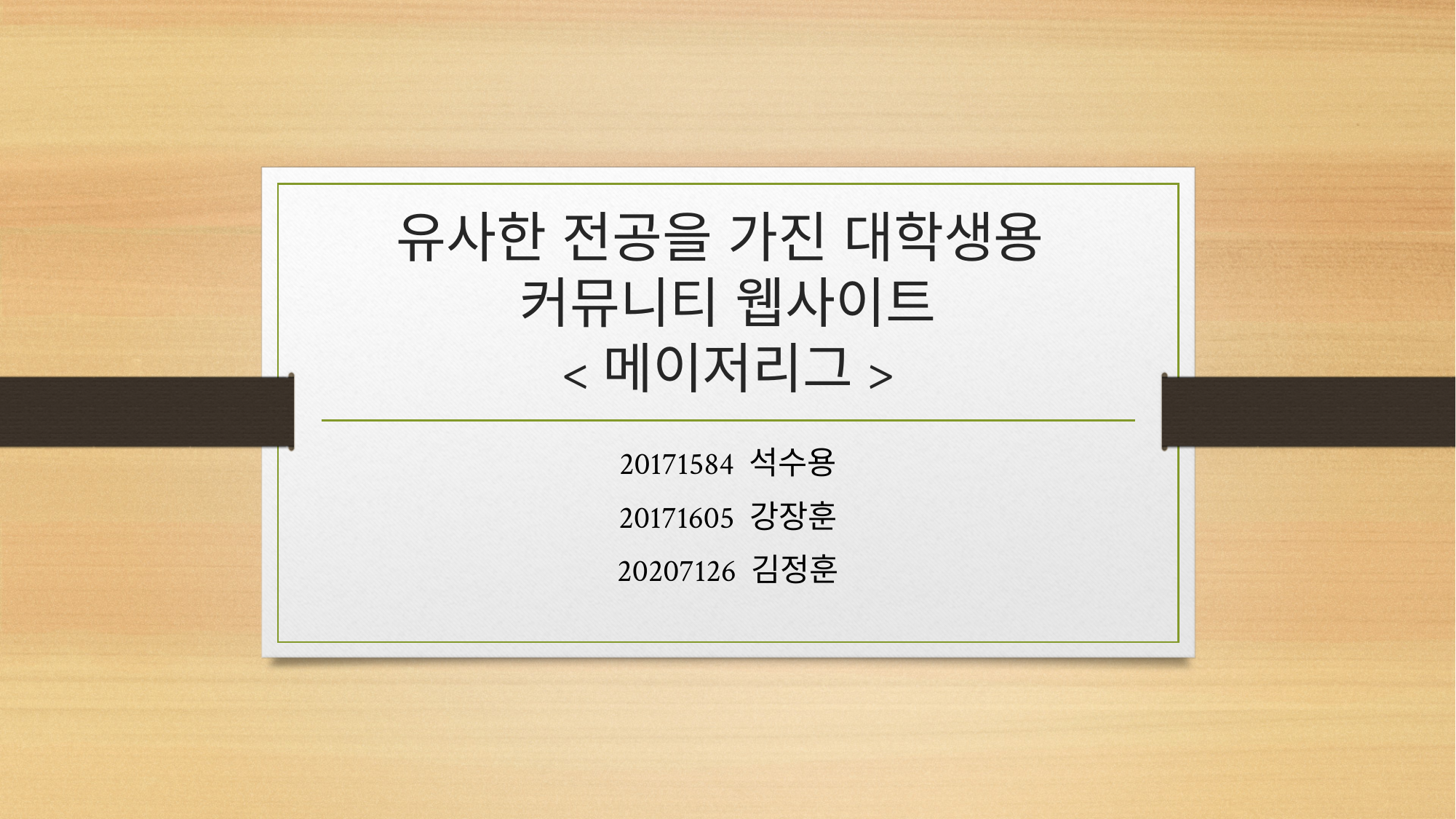

# 유사한 전공을 가진 대학생용 커뮤니티 웹사이트 <메이저리그>
20171584 석수용
20171605 강장훈
20207126 김정훈